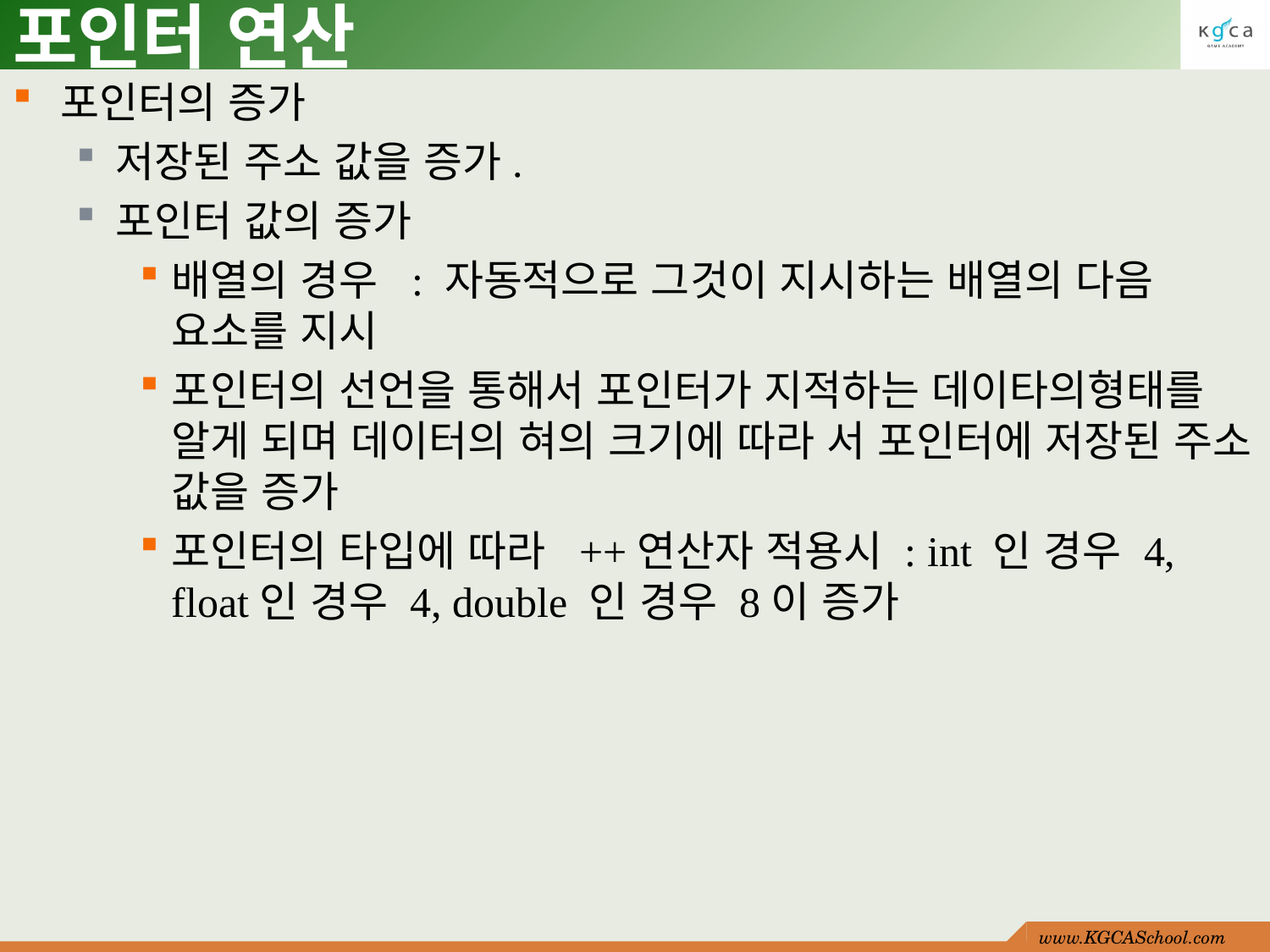

# 포인터 연산
포인터의 증가
저장된 주소 값을 증가.
포인터 값의 증가
배열의 경우  : 자동적으로 그것이 지시하는 배열의 다음 요소를 지시
포인터의 선언을 통해서 포인터가 지적하는 데이타의형태를 알게 되며 데이터의 혀의 크기에 따라 서 포인터에 저장된 주소 값을 증가
포인터의 타입에 따라  ++연산자 적용시 : int 인 경우 4,  float인 경우 4, double 인 경우 8이 증가